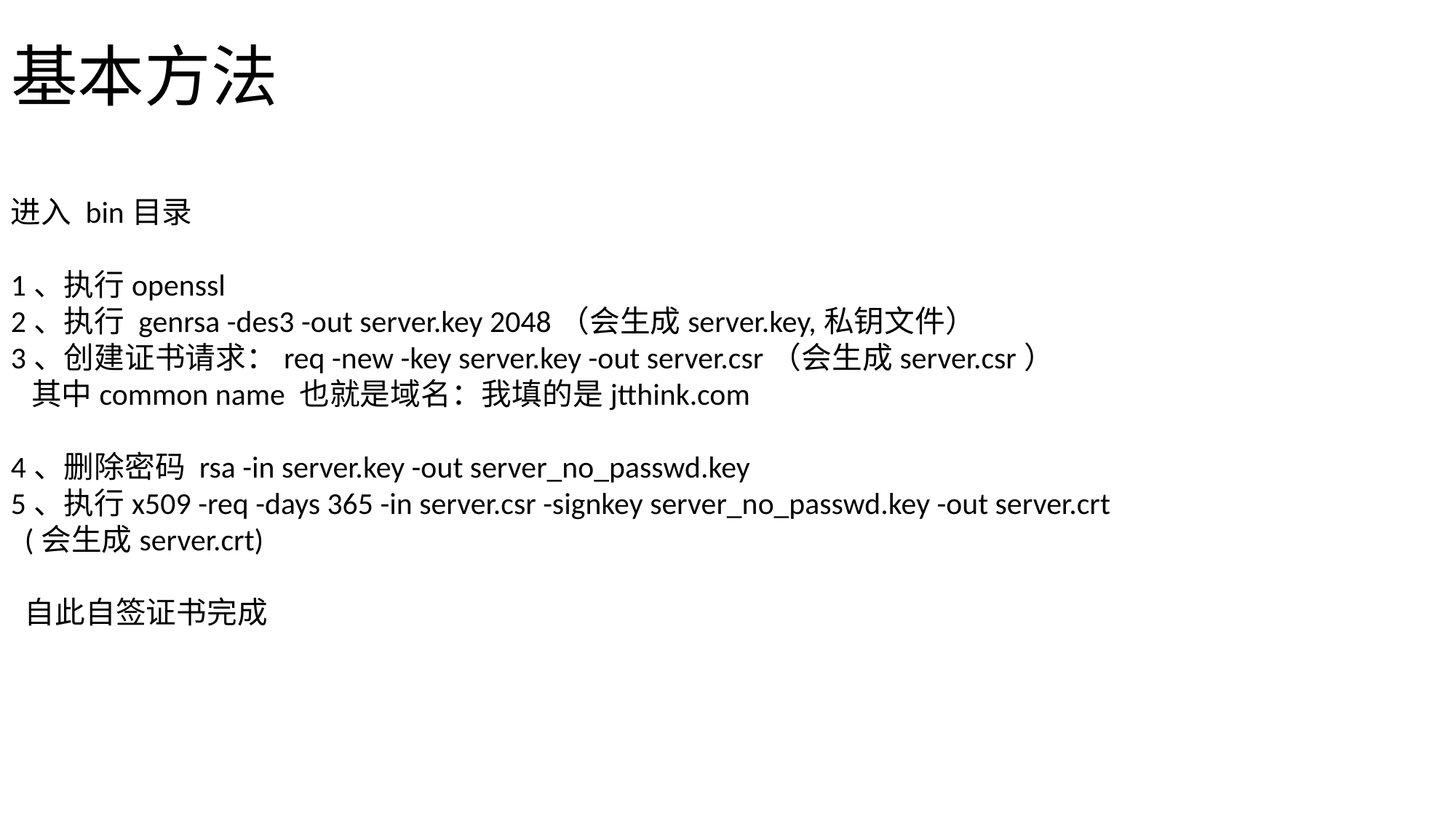

# 基本方法
进入 bin目录

1、执行openssl
2、执行 genrsa -des3 -out server.key 2048（会生成server.key,私钥文件）
3、创建证书请求：req -new -key server.key -out server.csr（会生成server.csr）
  其中common name 也就是域名：我填的是jtthink.com

4、删除密码 rsa -in server.key -out server_no_passwd.key
5、执行x509 -req -days 365 -in server.csr -signkey server_no_passwd.key -out server.crt
  (会生成server.crt)

 自此自签证书完成